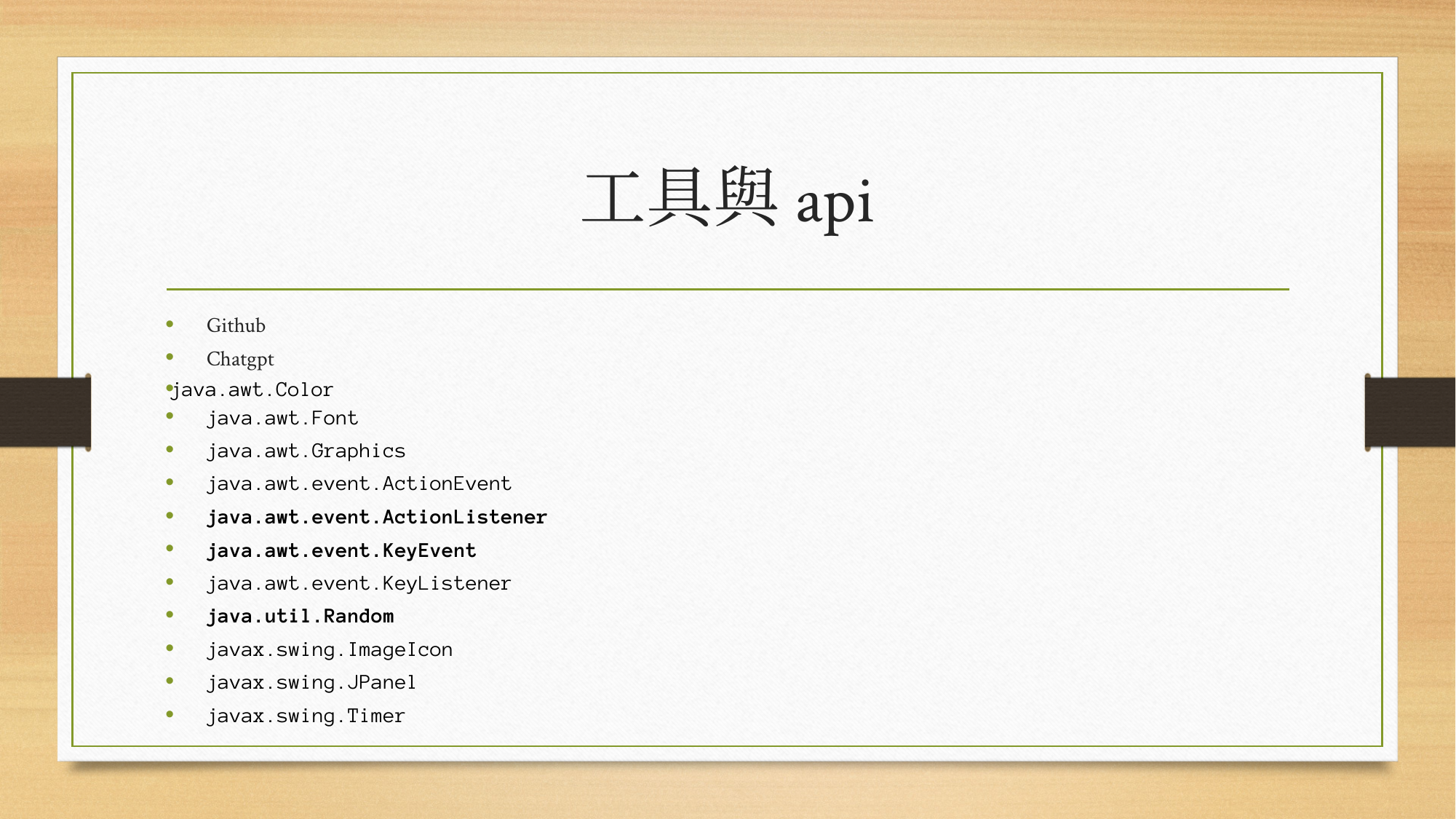

# 工具與api
Github
Chatgpt
java.awt.Color
java.awt.Font
java.awt.Graphics
java.awt.event.ActionEvent
java.awt.event.ActionListener
java.awt.event.KeyEvent
java.awt.event.KeyListener
java.util.Random
javax.swing.ImageIcon
javax.swing.JPanel
javax.swing.Timer